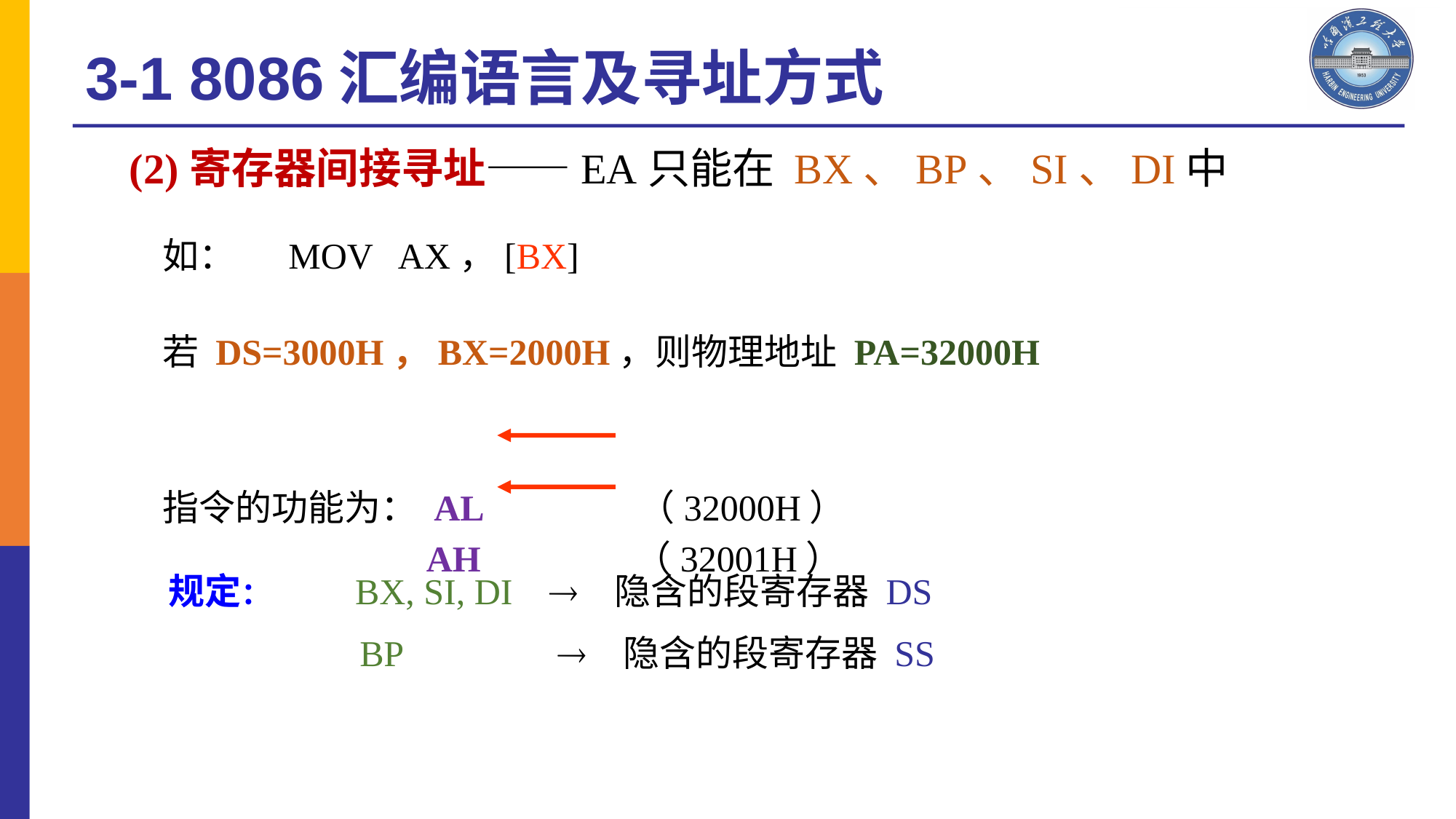

3-1 8086汇编语言及寻址方式
(2)寄存器间接寻址——EA只能在 BX、BP、SI、DI中
如：   	 MOV   AX，[BX]
若 DS=3000H，BX=2000H，则物理地址 PA=32000H
指令的功能为： AL                （32000H）
                             AH                （32001H）

规定：           BX, SI, DI    →   隐含的段寄存器 DS
                     BP                 →   隐含的段寄存器 SS